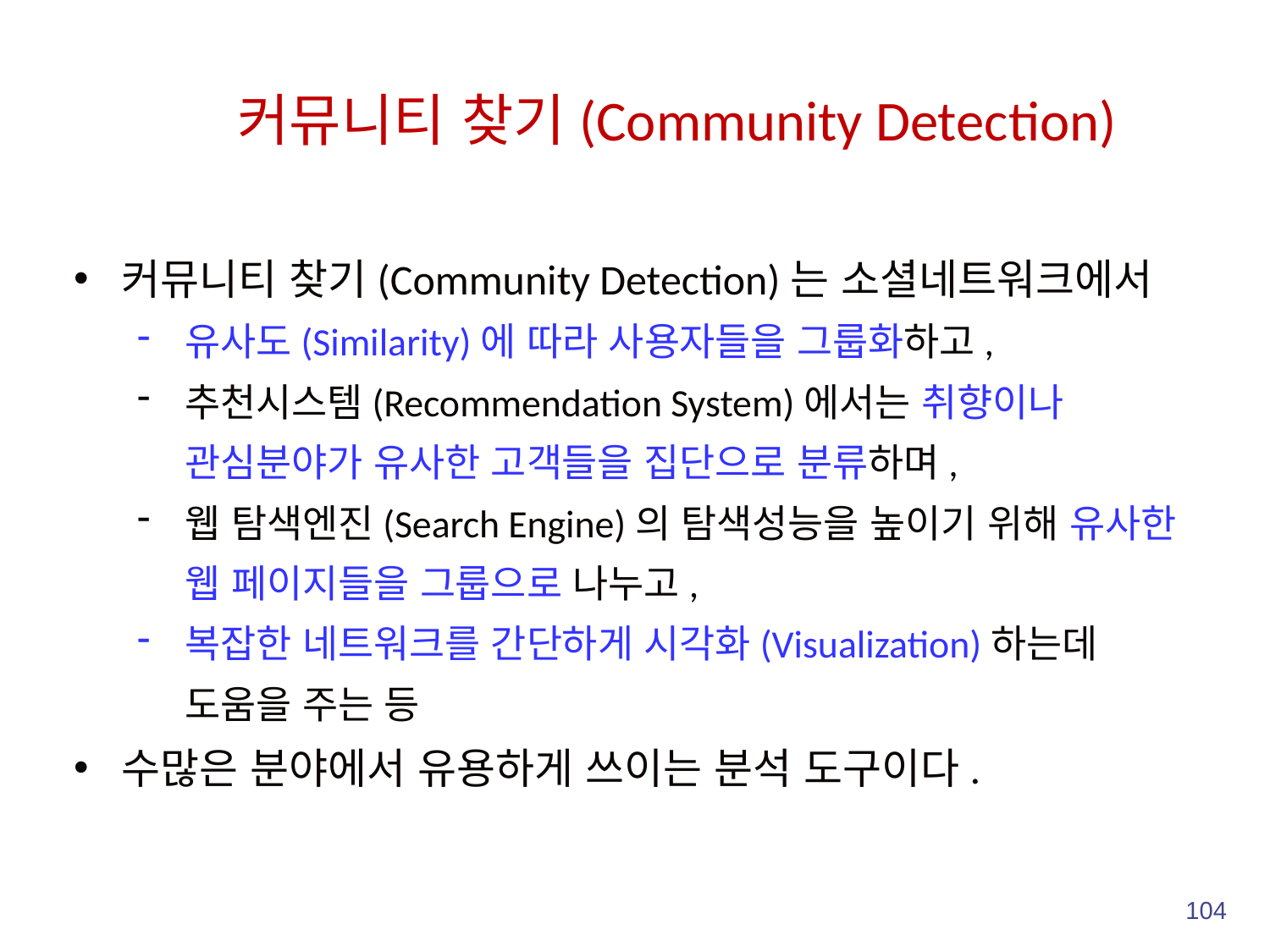

커뮤니티 찾기(Community Detection)
커뮤니티 찾기(Community Detection)는 소셜네트워크에서
유사도(Similarity)에 따라 사용자들을 그룹화하고,
추천시스템(Recommendation System)에서는 취향이나 관심분야가 유사한 고객들을 집단으로 분류하며,
웹 탐색엔진(Search Engine)의 탐색성능을 높이기 위해 유사한 웹 페이지들을 그룹으로 나누고,
복잡한 네트워크를 간단하게 시각화(Visualization)하는데 도움을 주는 등
수많은 분야에서 유용하게 쓰이는 분석 도구이다.
104